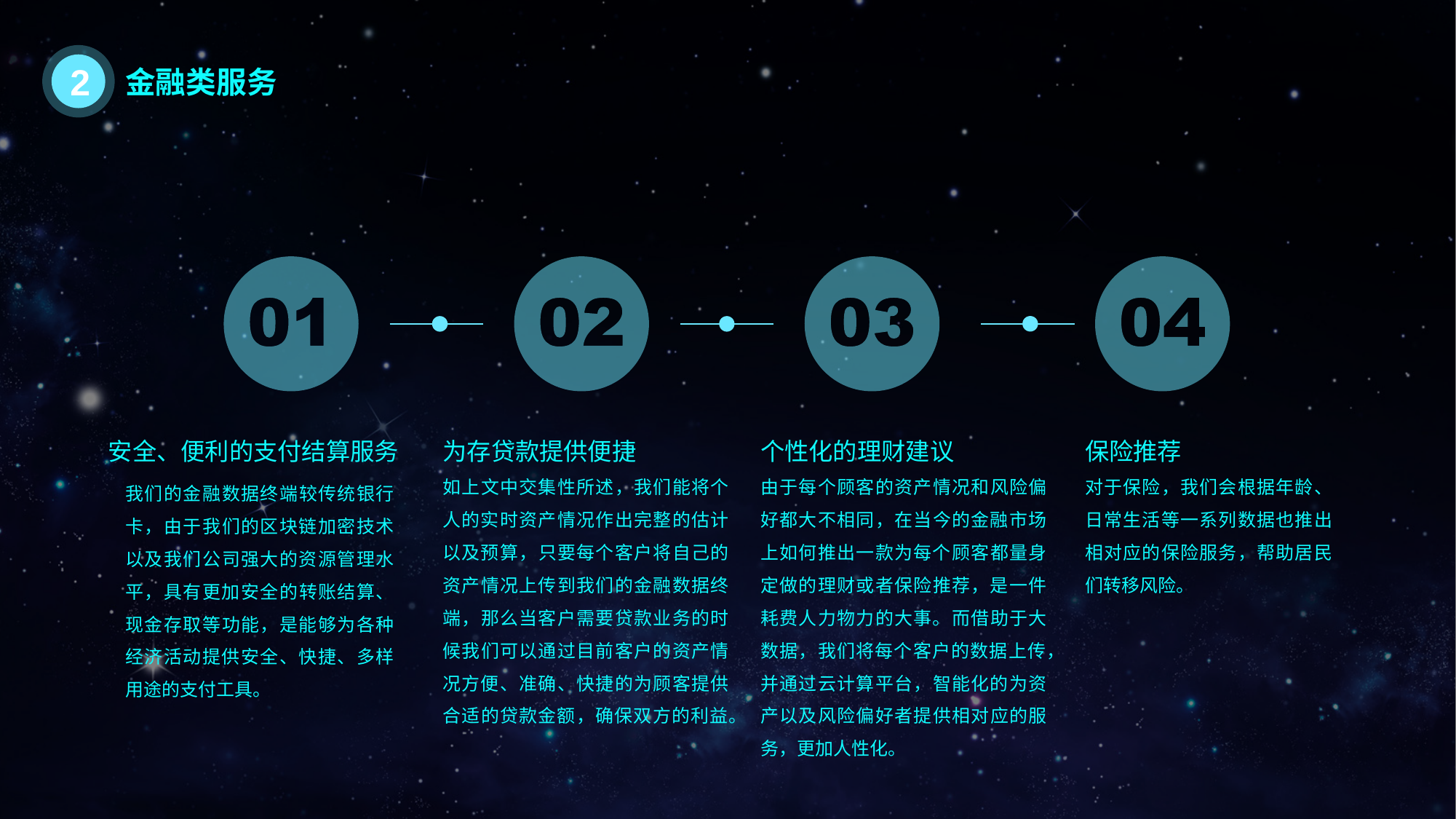

2
金融类服务

安全、便利的支付结算服务
为存贷款提供便捷
如上文中交集性所述，我们能将个人的实时资产情况作出完整的估计以及预算，只要每个客户将自己的资产情况上传到我们的金融数据终端，那么当客户需要贷款业务的时候我们可以通过目前客户的资产情况方便、准确、快捷的为顾客提供合适的贷款金额，确保双方的利益。

个性化的理财建议
由于每个顾客的资产情况和风险偏好都大不相同，在当今的金融市场上如何推出一款为每个顾客都量身定做的理财或者保险推荐，是一件耗费人力物力的大事。而借助于大数据，我们将每个客户的数据上传，并通过云计算平台，智能化的为资产以及风险偏好者提供相对应的服务，更加人性化。

保险推荐
对于保险，我们会根据年龄、日常生活等一系列数据也推出相对应的保险服务，帮助居民们转移风险。

我们的金融数据终端较传统银行卡，由于我们的区块链加密技术以及我们公司强大的资源管理水平，具有更加安全的转账结算、现金存取等功能，是能够为各种经济活动提供安全、快捷、多样用途的支付工具。